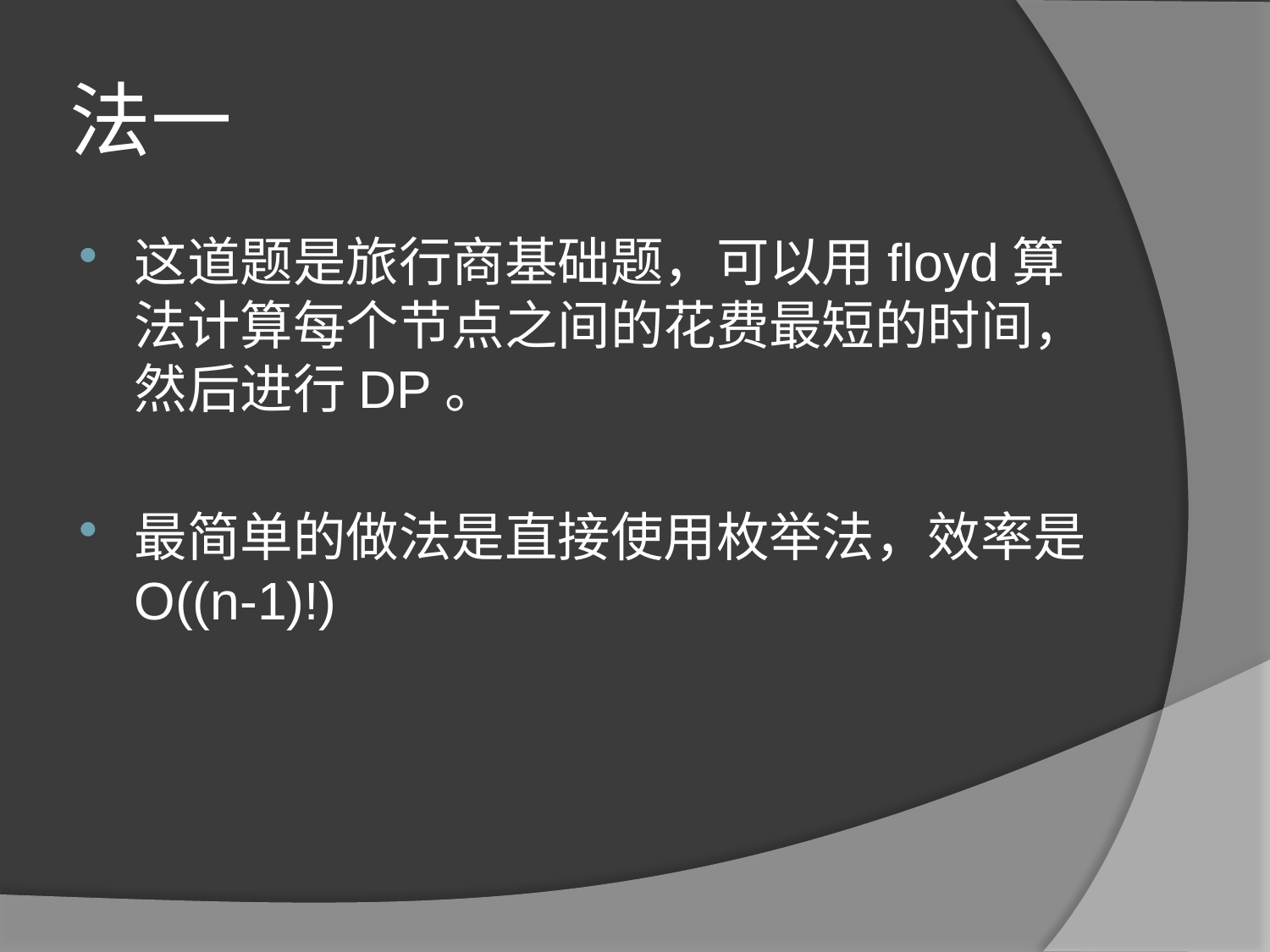

法一
这道题是旅行商基础题，可以用floyd算法计算每个节点之间的花费最短的时间，然后进行DP。

最简单的做法是直接使用枚举法，效率是O((n-1)!)